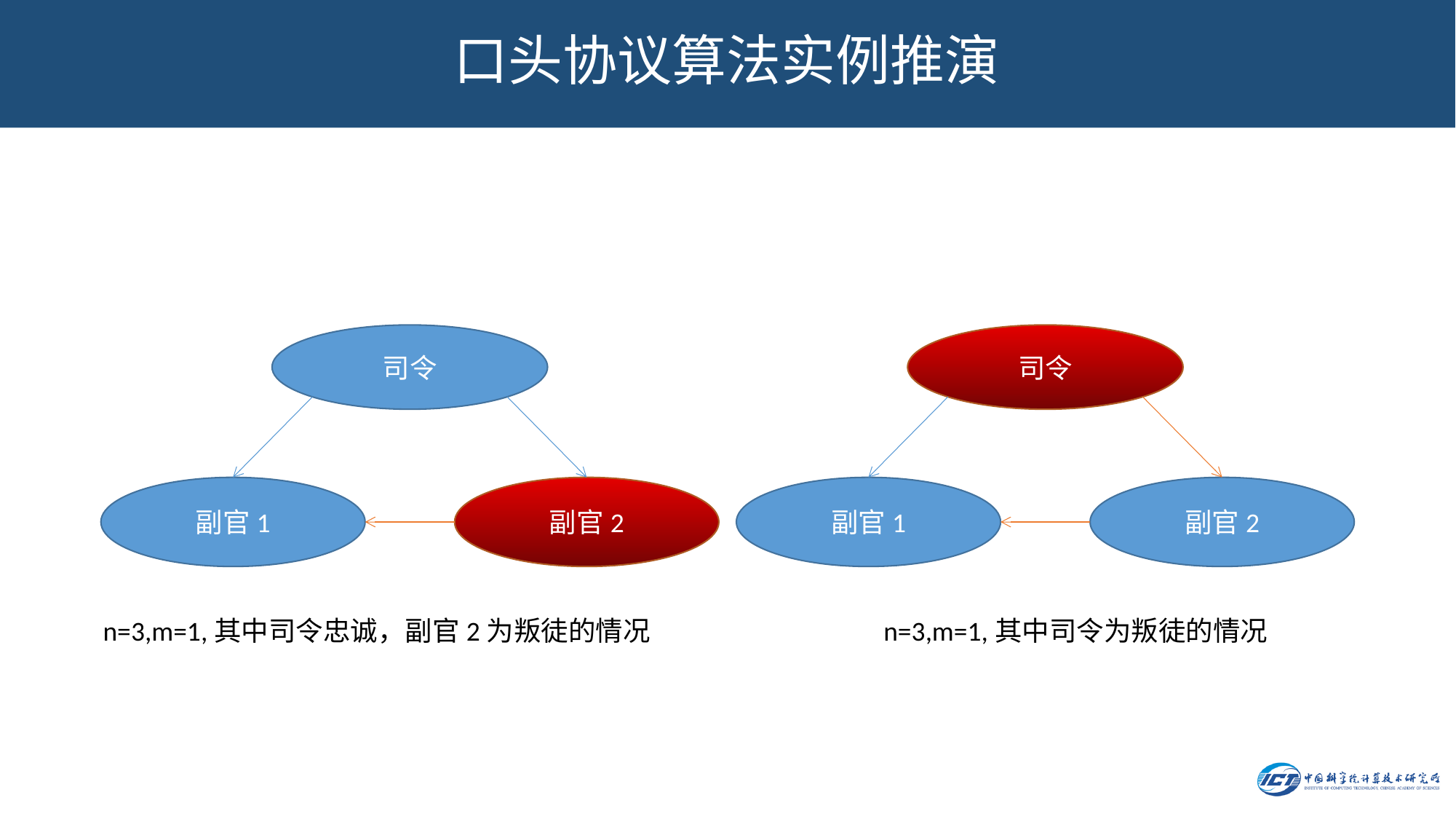

# 口头协议算法实例推演
司令
司令
副官1
副官2
副官1
副官2
n=3,m=1,其中司令忠诚，副官2为叛徒的情况
n=3,m=1,其中司令为叛徒的情况